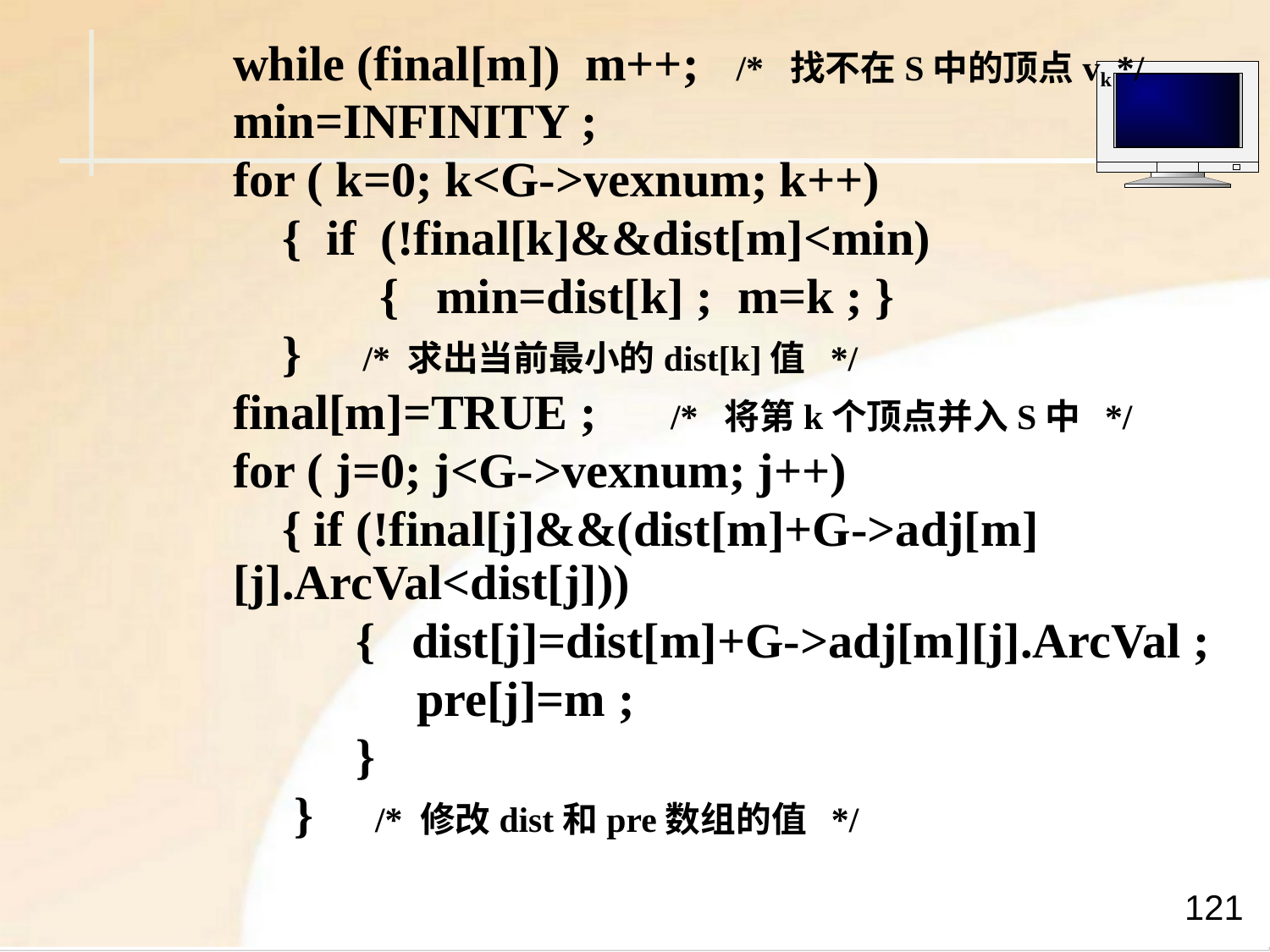

while (final[m])  m++;   /*  找不在S中的顶点vk */
min=INFINITY ;
for ( k=0; k<G->vexnum; k++)
    {  if  (!final[k]&&dist[m]<min)
            {   min=dist[k] ;  m=k ; }
    }     /* 求出当前最小的dist[k]值  */
final[m]=TRUE ;      /*  将第k个顶点并入S中  */
for ( j=0; j<G->vexnum; j++)
    { if (!final[j]&&(dist[m]+G->adj[m][j].ArcVal<dist[j]))
          {   dist[j]=dist[m]+G->adj[m][j].ArcVal ;
               pre[j]=m ;
          }
     }     /* 修改dist和pre数组的值  */